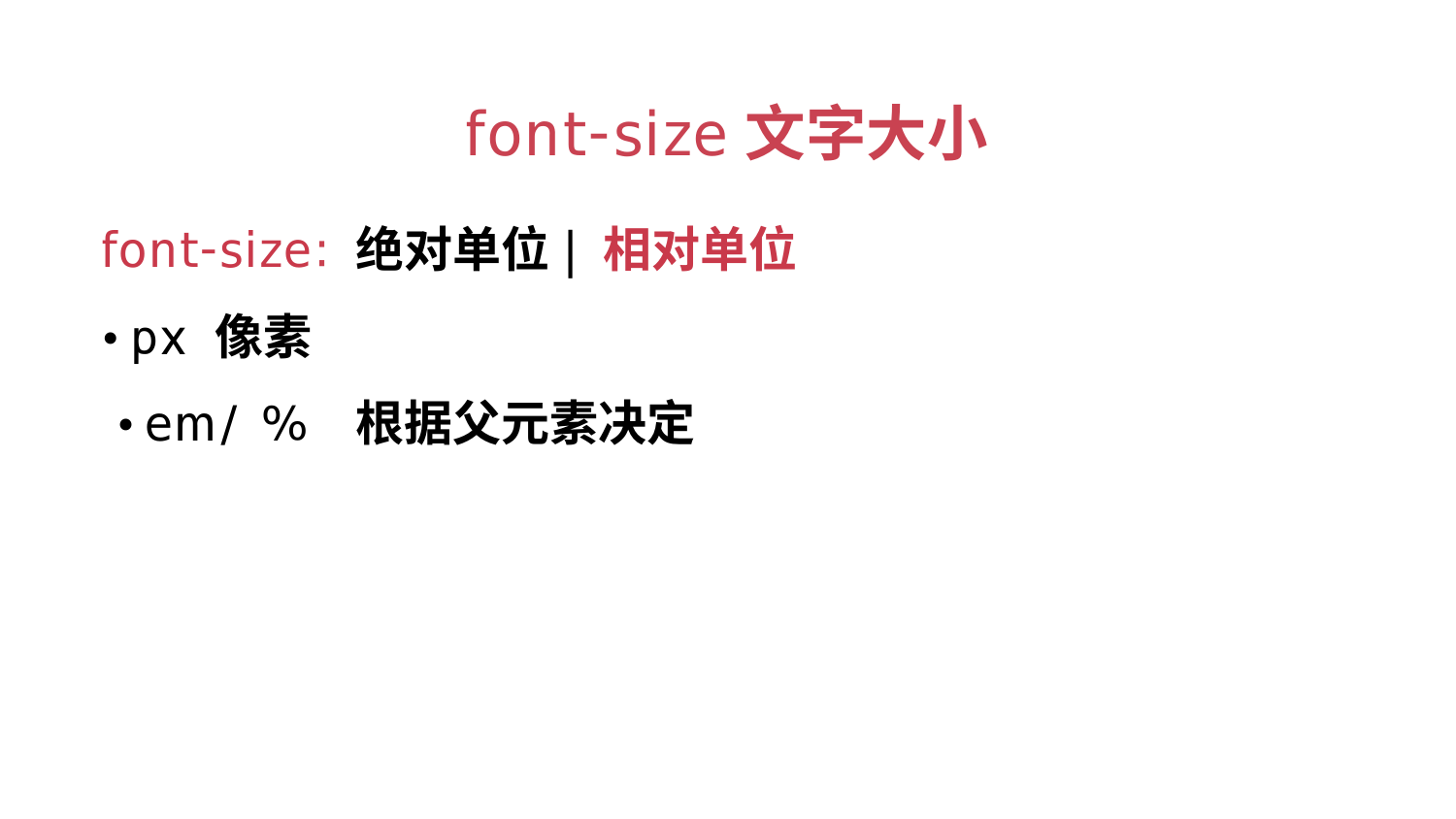

font-size文字大小
font-size: 绝对单位|相对单位

• px 像素
• em/ %  根据父元素决定